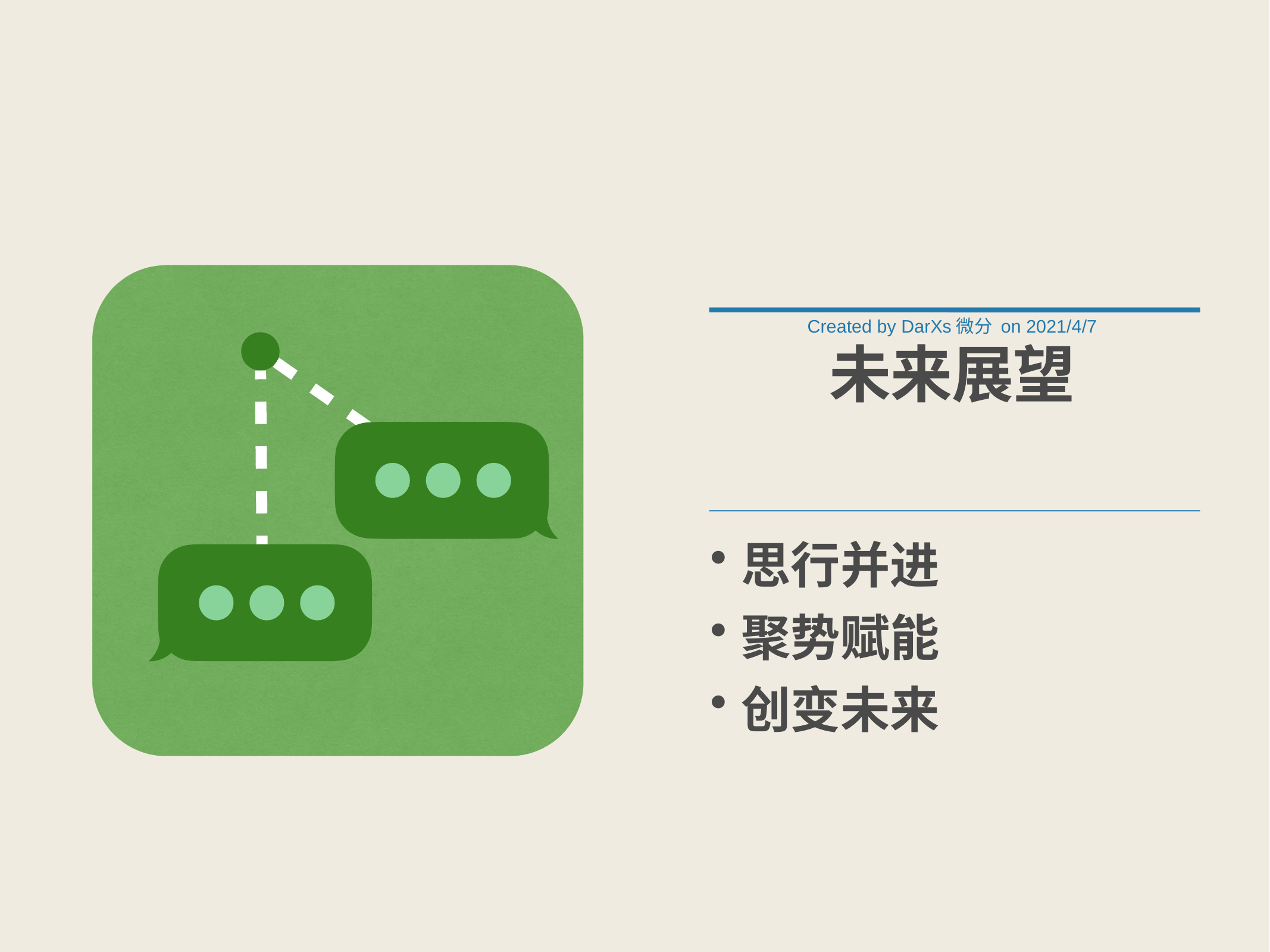

Created by DarXs微分 on 2021/4/7

# 未来展望

思行并进
聚势赋能
创变未来